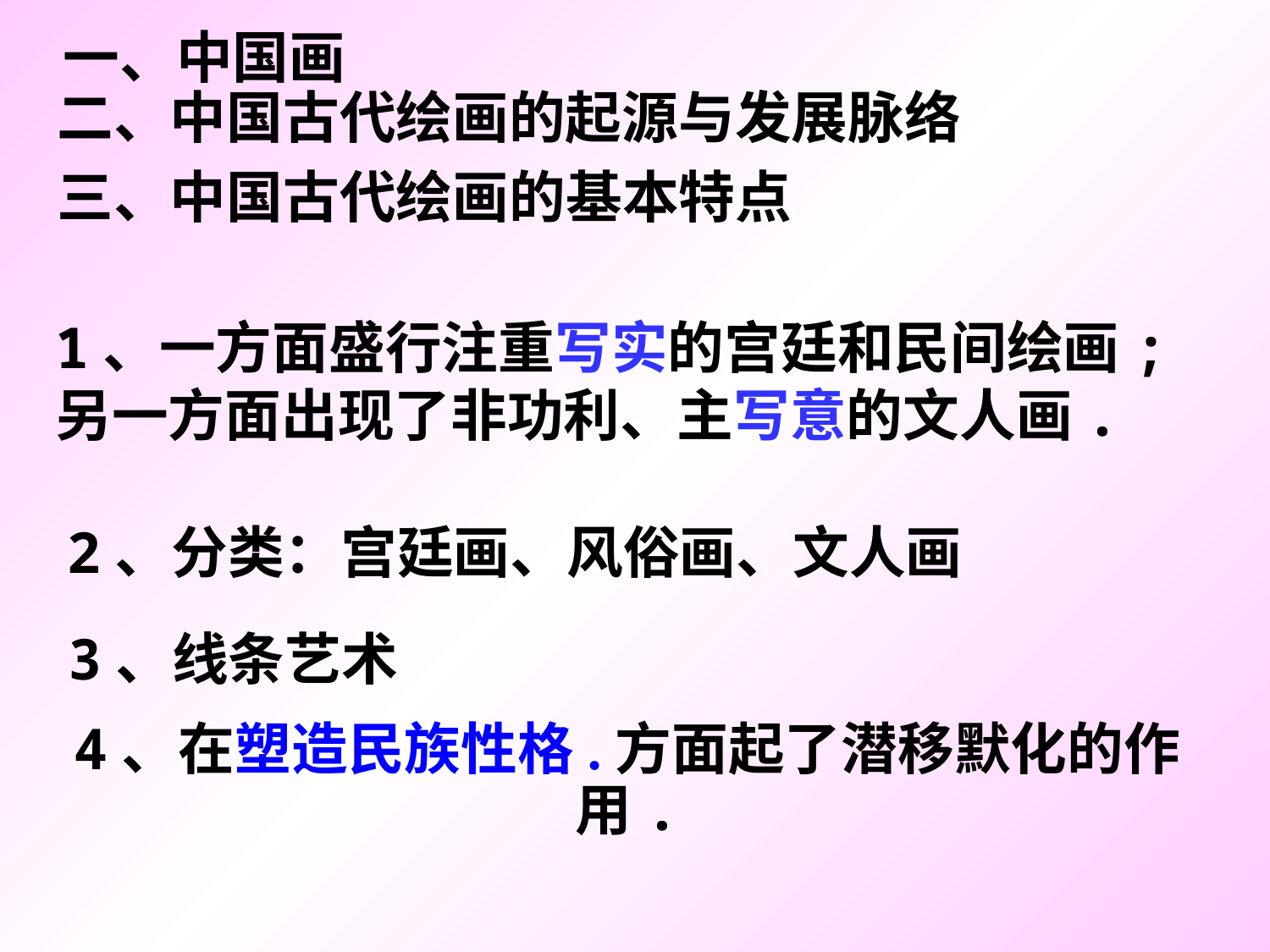

一、中国画
二、中国古代绘画的起源与发展脉络
三、中国古代绘画的基本特点
1、一方面盛行注重写实的宫廷和民间绘画;
另一方面出现了非功利、主写意的文人画.
2、分类：宫廷画、风俗画、文人画
3、线条艺术
4、在塑造民族性格.方面起了潜移默化的作用.